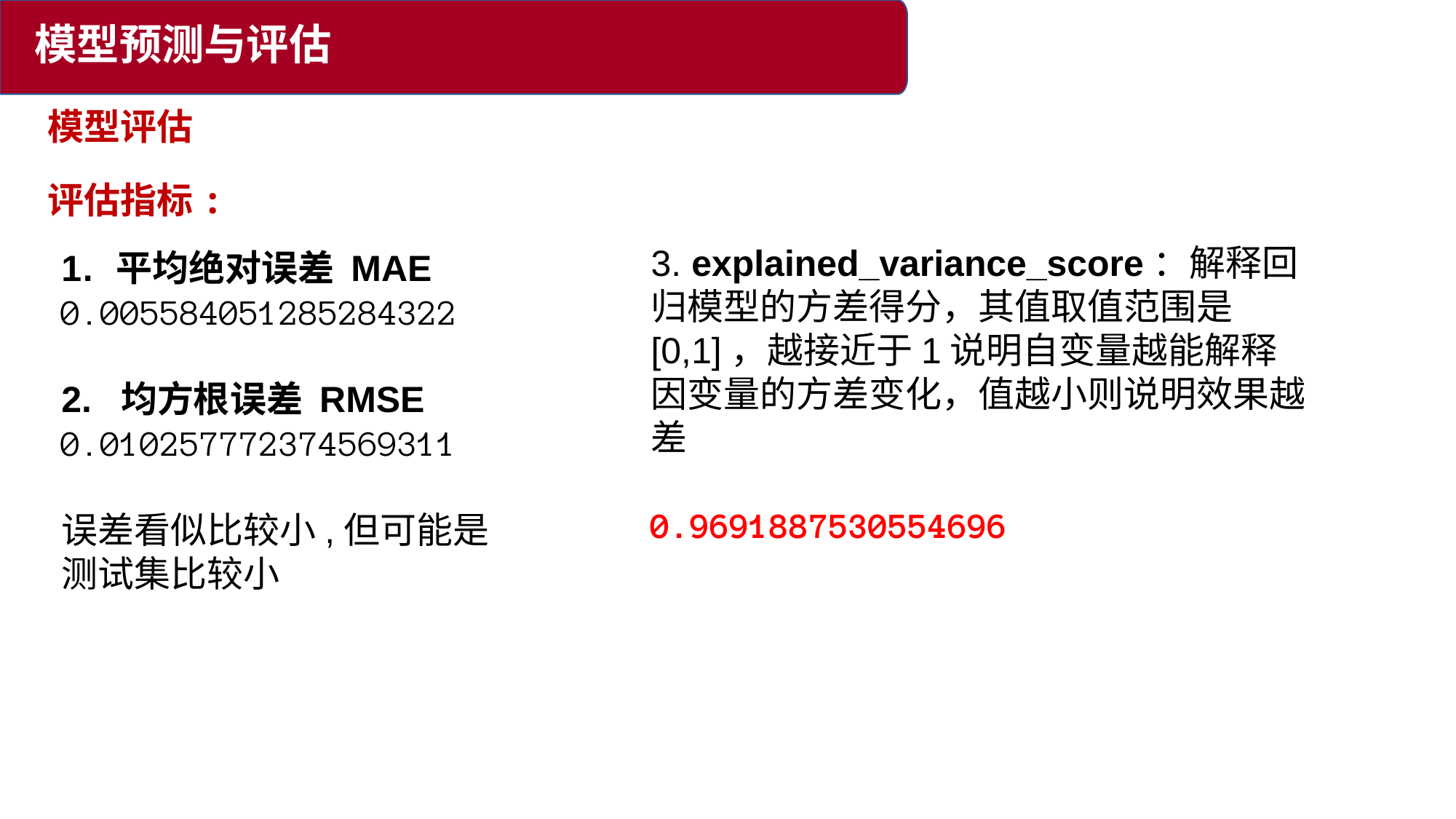

模型预测与评估
模型评估
评估指标:

3. explained_variance_score：解释回归模型的方差得分，其值取值范围是[0,1]，越接近于1说明自变量越能解释因变量的方差变化，值越小则说明效果越差

0.9691887530554696
平均绝对误差 MAE
0.005584051285284322

2.  均方根误差 RMSE
0.010257772374569311

误差看似比较小,但可能是测试集比较小